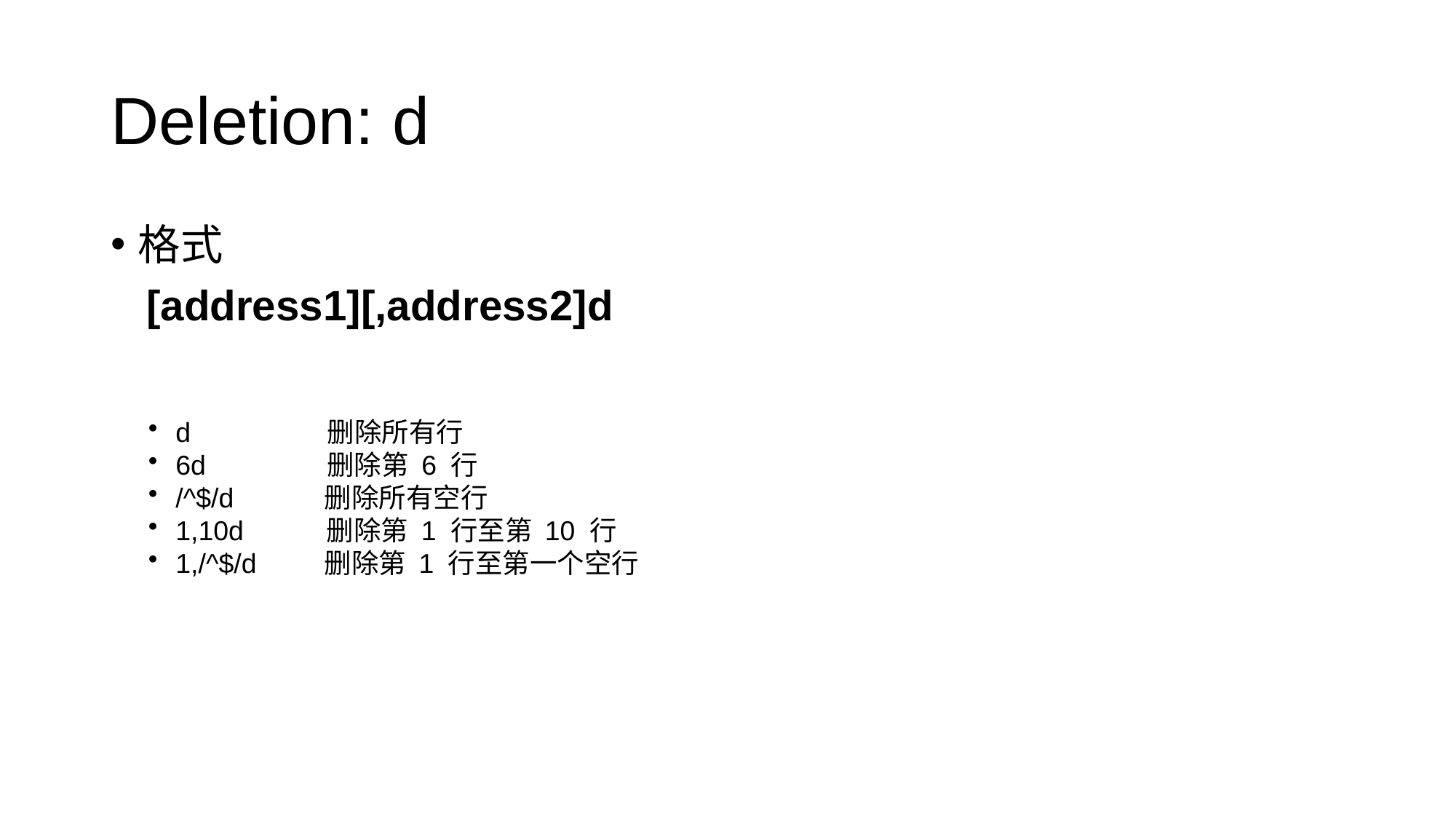

# Deletion: d
格式
   [address1][,address2]d

d                 删除所有行​
6d               删除第 6 行​
/^$/d           删除所有空行​
1,10d          删除第 1 行至第 10 行​
1,/^$/d        删除第 1 行至第一个空行